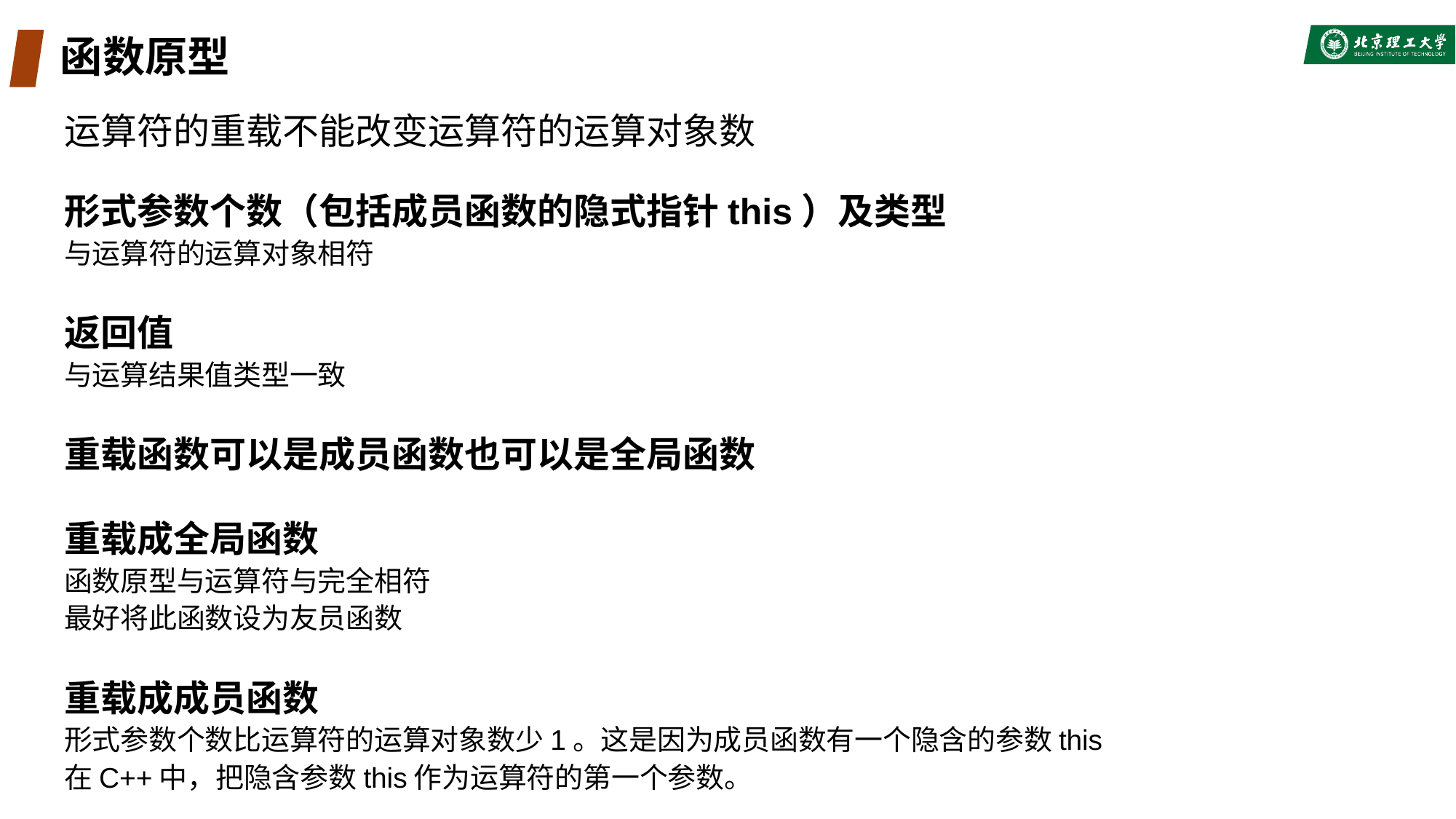

# 函数原型
运算符的重载不能改变运算符的运算对象数
形式参数个数（包括成员函数的隐式指针this）及类型
与运算符的运算对象相符
返回值
与运算结果值类型一致
重载函数可以是成员函数也可以是全局函数
重载成全局函数
函数原型与运算符与完全相符
最好将此函数设为友员函数
重载成成员函数
形式参数个数比运算符的运算对象数少1。这是因为成员函数有一个隐含的参数this
在C++中，把隐含参数this作为运算符的第一个参数。